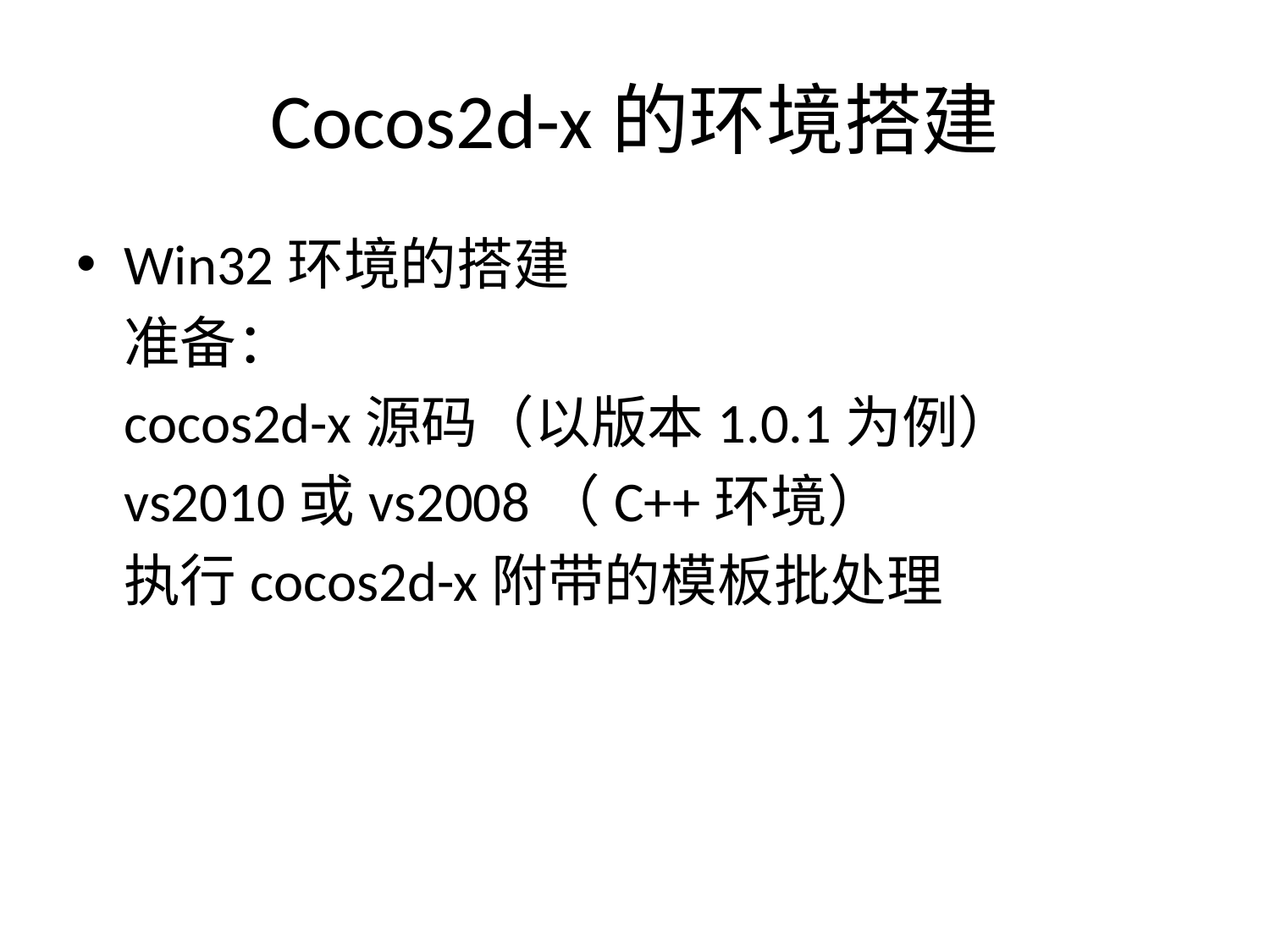

# Cocos2d-x的环境搭建
Win32环境的搭建
	准备：
	cocos2d-x源码（以版本1.0.1为例）
	vs2010或vs2008（C++环境）
	执行cocos2d-x附带的模板批处理